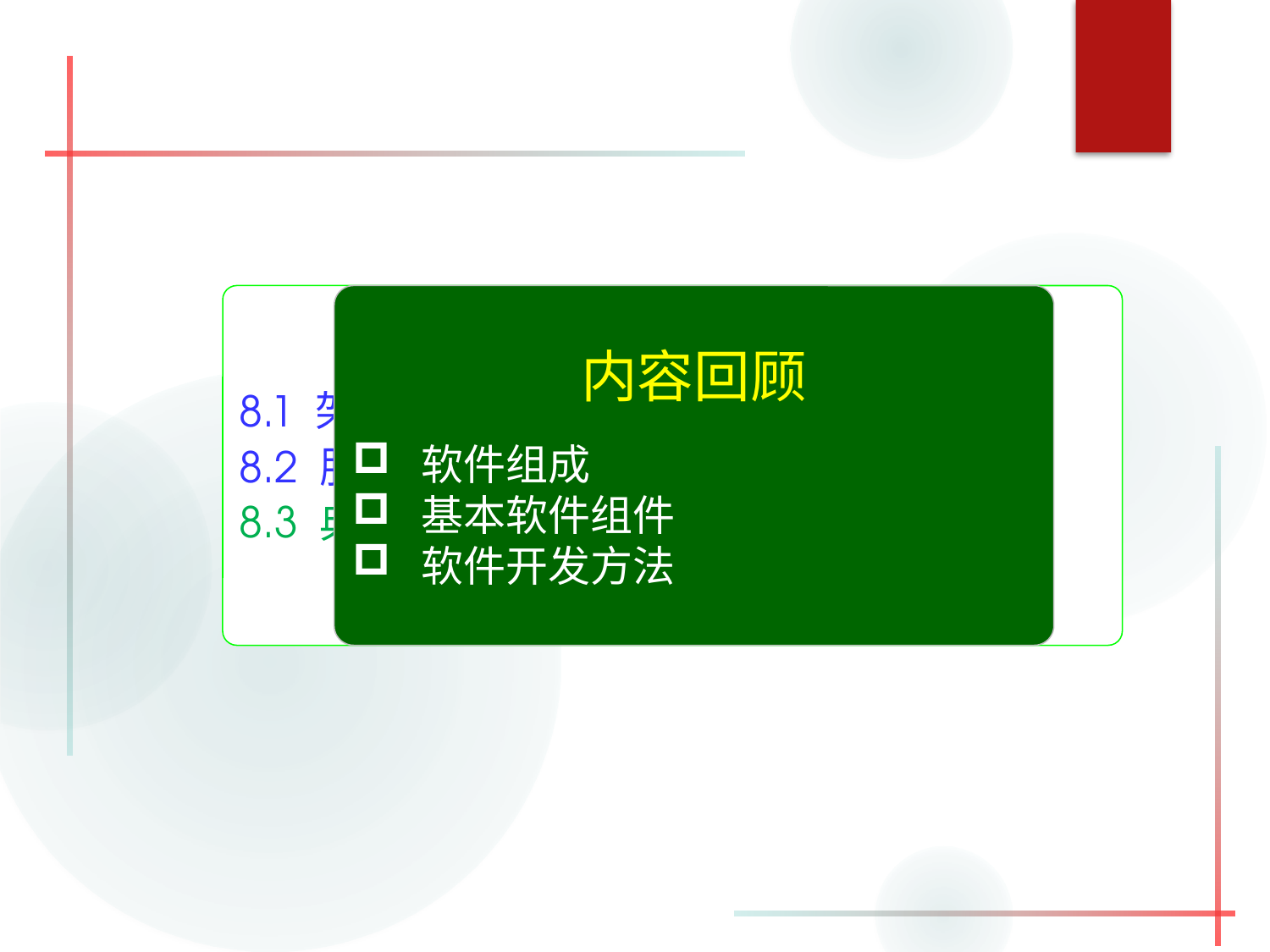

2
#
8.1 架构与模型（回顾、导入）
8.2 服务机制与特性（重点）
8.3 典型嵌入式操作系统
内容回顾

  软件组成
  基本软件组件
  软件开发方法